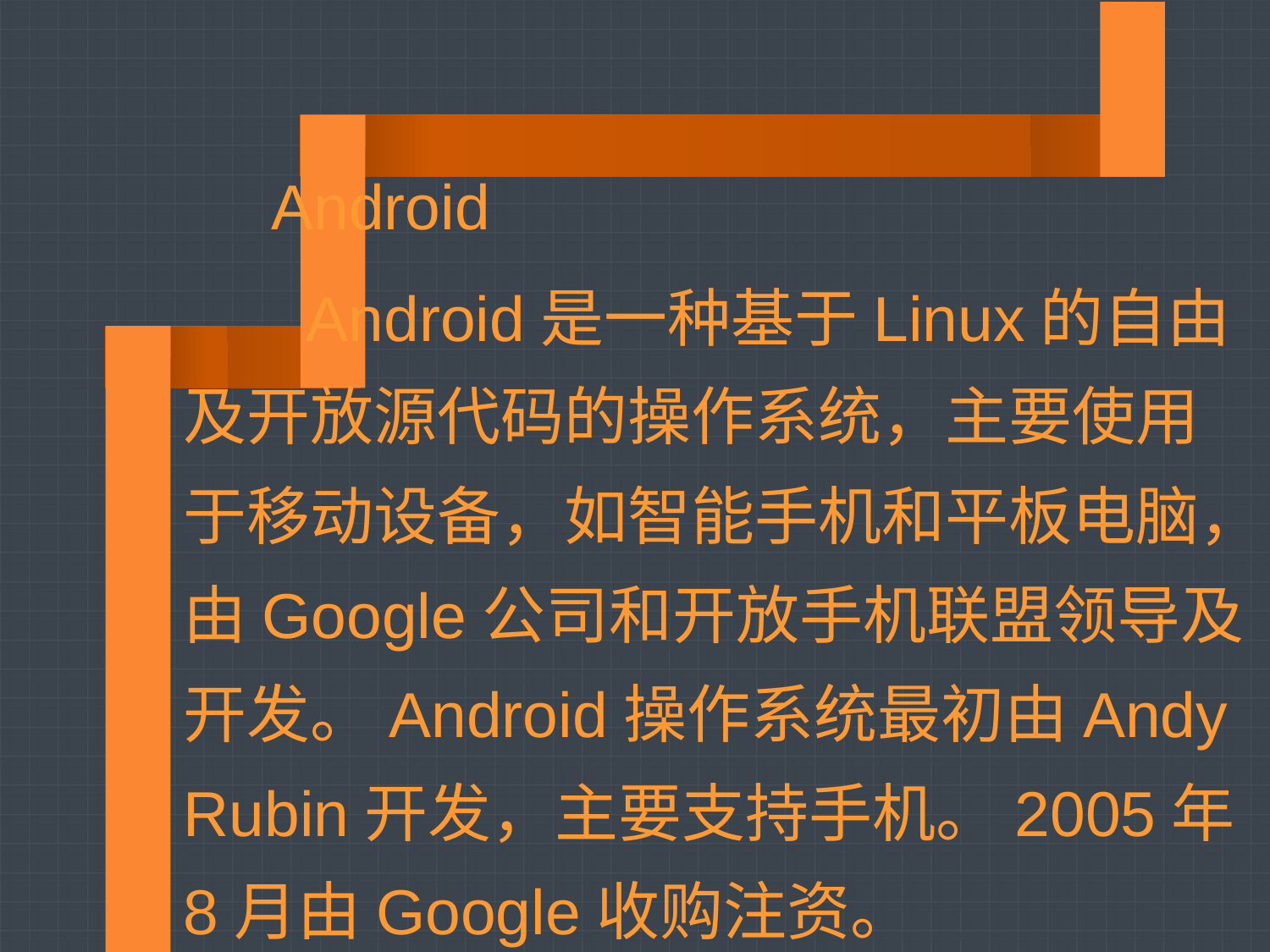

Android
       Android是一种基于Linux的自由及开放源代码的操作系统，主要使用于移动设备，如智能手机和平板电脑，由Google公司和开放手机联盟领导及开发。Android操作系统最初由Andy Rubin开发，主要支持手机。2005年8月由Google收购注资。